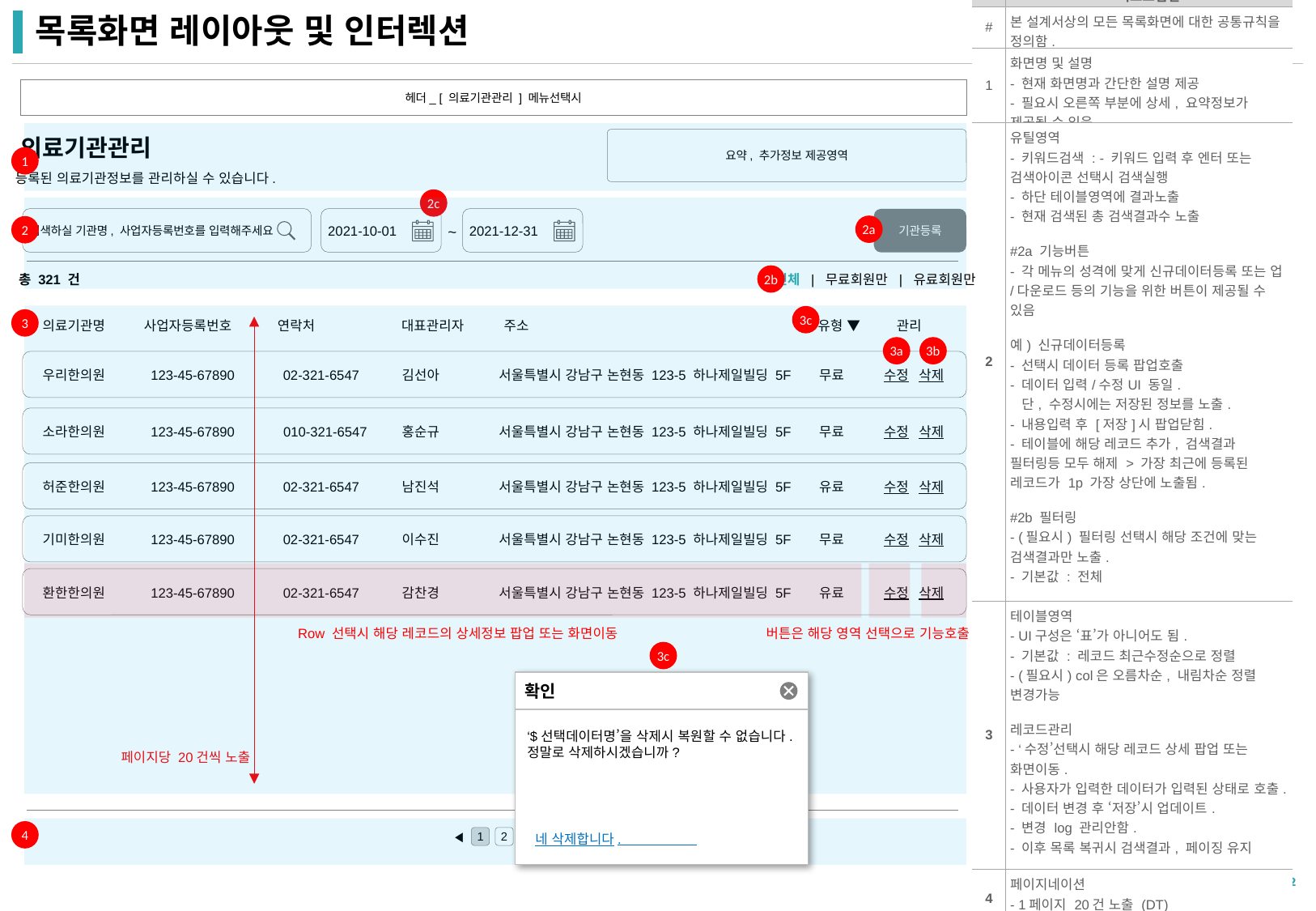

|  | 디스크립션 |
| --- | --- |
| # | 본 설계서상의 모든 목록화면에 대한 공통규칙을 정의함. |
| 1 | 화면명 및 설명 - 현재 화면명과 간단한 설명 제공 - 필요시 오른쪽 부분에 상세, 요약정보가 제공될 수 있음. |
| 2 | 유틸영역 - 키워드검색 : - 키워드 입력 후 엔터 또는 검색아이콘 선택시 검색실행 - 하단 테이블영역에 결과노출 - 현재 검색된 총 검색결과수 노출 #2a 기능버튼 - 각 메뉴의 성격에 맞게 신규데이터등록 또는 업/다운로드 등의 기능을 위한 버튼이 제공될 수 있음 예) 신규데이터등록 - 선택시 데이터 등록 팝업호출 - 데이터 입력/수정UI 동일. 단, 수정시에는 저장된 정보를 노출. - 내용입력 후 [저장]시 팝업닫힘. - 테이블에 해당 레코드 추가, 검색결과 필터링등 모두 해제 > 가장 최근에 등록된 레코드가 1p 가장 상단에 노출됨. #2b 필터링 - (필요시) 필터링 선택시 해당 조건에 맞는 검색결과만 노출. - 기본값 : 전체 #2c 기간검색 - 기본값 : 조회당일-7 ~ 조회당일 - 선택시 해당 일자범위에 맞춰 기준데이터를 검색. |
| 3 | 테이블영역 - UI구성은 ‘표’가 아니어도 됨. - 기본값 : 레코드 최근수정순으로 정렬 - (필요시) col은 오름차순, 내림차순 정렬 변경가능 레코드관리 - ‘수정’선택시 해당 레코드 상세 팝업 또는 화면이동. - 사용자가 입력한 데이터가 입력된 상태로 호출. - 데이터 변경 후 ‘저장’시 업데이트. - 변경 log 관리안함. - 이후 목록 복귀시 검색결과, 페이징 유지 - ‘삭제’선택시 삭제확인팝업 (#3c) ‘네’ 선택시 해당 레코드 삭제. |
| 4 | 페이지네이션 - 1페이지 20건 노출 (DT) - 페이지번호 선택해 해당 페이지로 이동. |
# 목록화면 레이아웃 및 인터렉션
헤더_ [ 의료기관관리 ] 메뉴선택시

요약, 추가정보 제공영역
의료기관관리
1
등록된 의료기관정보를 관리하실 수 있습니다.
2c

검색하실 기관명, 사업자등록번호를 입력해주세요

2021-10-01

2021-12-31

~
기관등록
2a
2
2b
총 321 건
전체  |  무료회원만  |  유료회원만

3c
3
의료기관명
사업자등록번호
연락처
대표관리자
주소
유형 ▼
관리
3a
3b

우리한의원
123-45-67890
02-321-6547
김선아
서울특별시 강남구 논현동 123-5 하나제일빌딩 5F
무료
수정
삭제

소라한의원
123-45-67890
010-321-6547
홍순규
서울특별시 강남구 논현동 123-5 하나제일빌딩 5F
무료
수정
삭제

허준한의원
123-45-67890
02-321-6547
남진석
서울특별시 강남구 논현동 123-5 하나제일빌딩 5F
유료
수정
삭제

기미한의원
123-45-67890
02-321-6547
이수진
서울특별시 강남구 논현동 123-5 하나제일빌딩 5F
무료
수정
삭제

환한한의원
123-45-67890
02-321-6547
감찬경
서울특별시 강남구 논현동 123-5 하나제일빌딩 5F
유료
수정
삭제
Row 선택시 해당 레코드의 상세정보 팝업 또는 화면이동
버튼은 해당 영역 선택으로 기능호출
3c

확인

‘$선택데이터명’을 삭제시 복원할 수 없습니다.
정말로 삭제하시겠습니까?
네 삭제합니다.
버튼명 2
삭제
페이지당 20건씩 노출

4
1
2
3
◀
▶